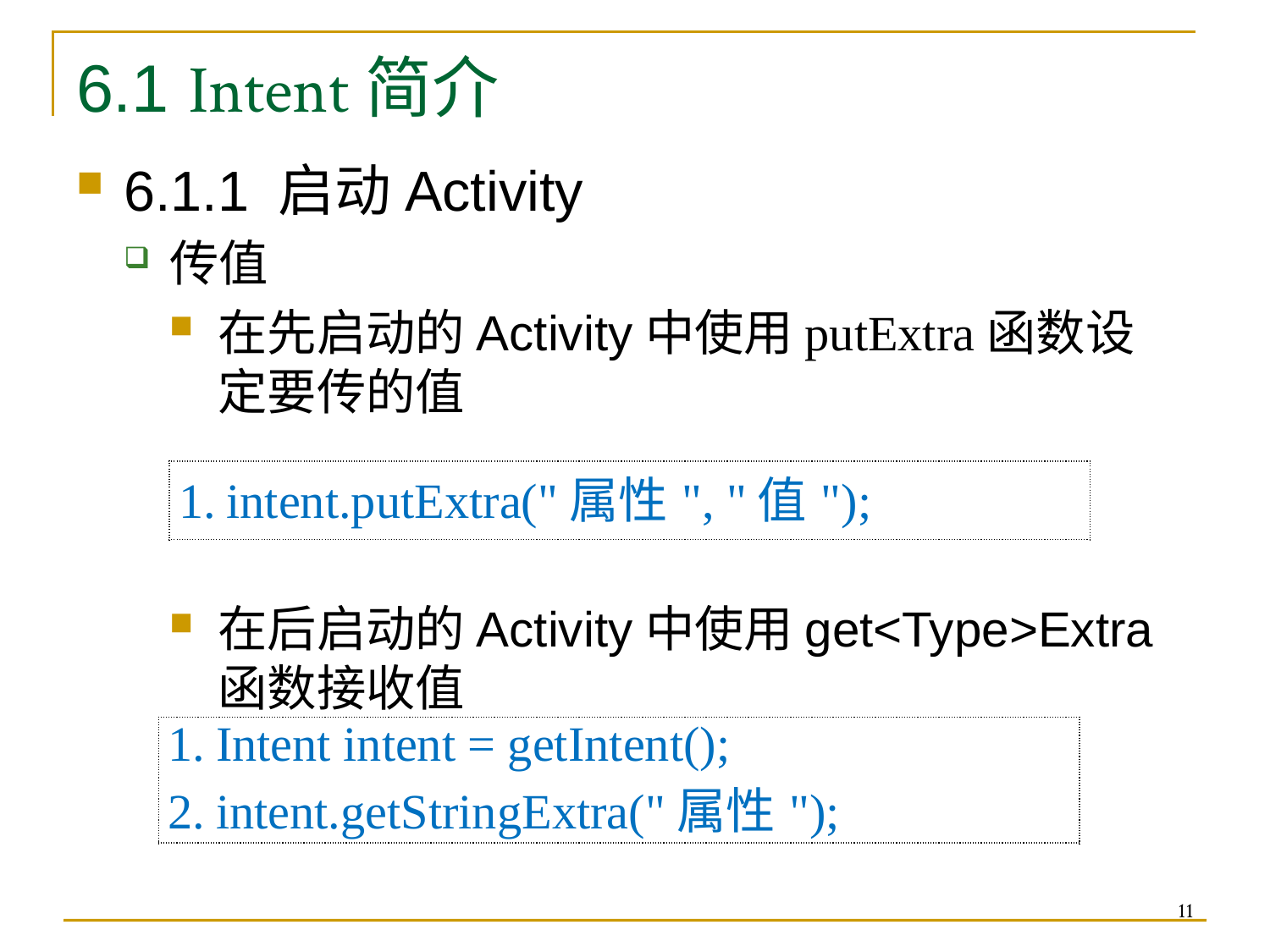

# 6.1 Intent简介
6.1.1 启动Activity
传值
在先启动的Activity中使用putExtra函数设定要传的值

在后启动的Activity中使用get<Type>Extra函数接收值
| intent.putExtra("属性", "值"); |
| --- |
| Intent intent = getIntent(); intent.getStringExtra("属性"); |
| --- |
11